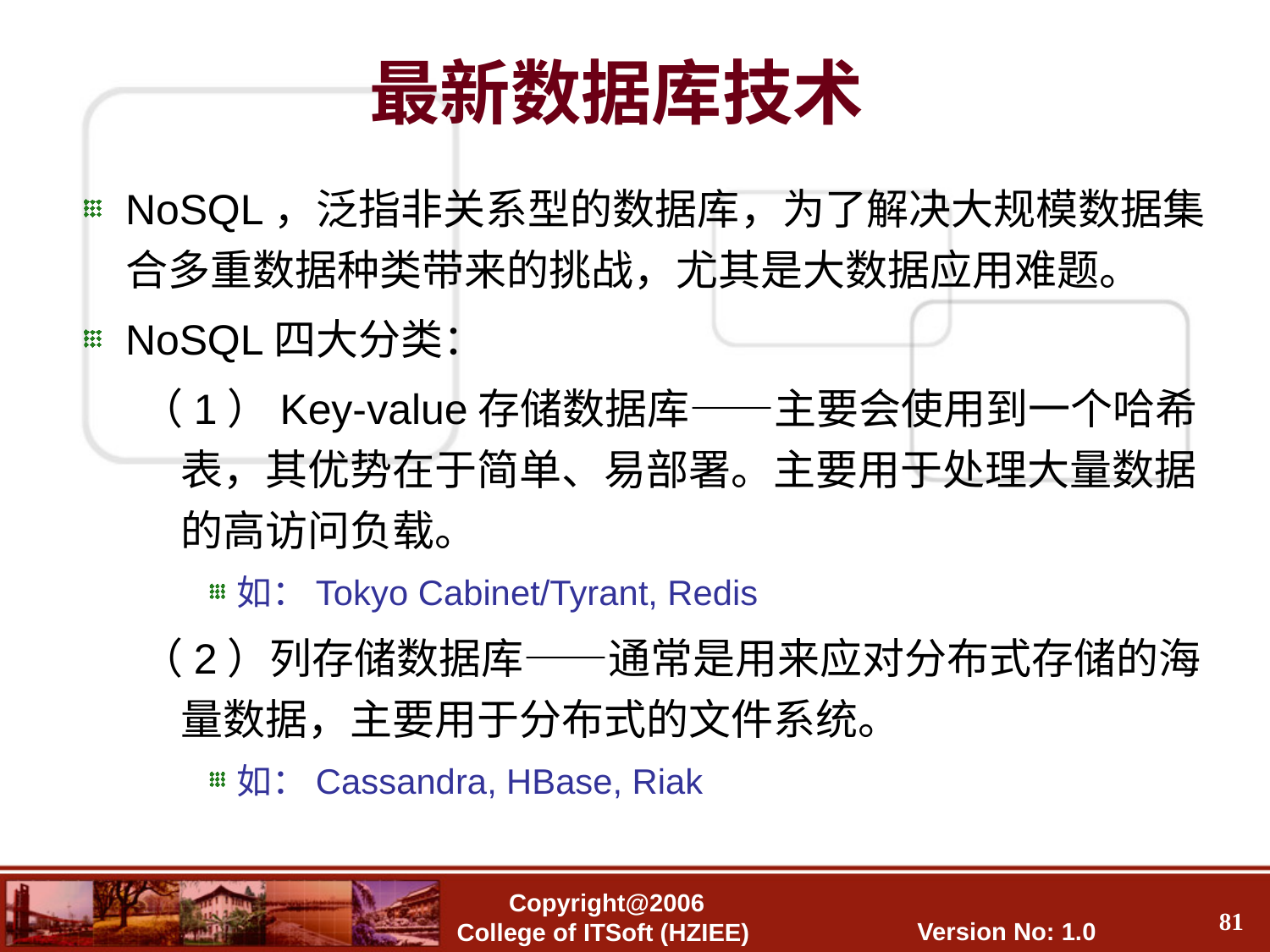

# 最新数据库技术
NoSQL，泛指非关系型的数据库，为了解决大规模数据集合多重数据种类带来的挑战，尤其是大数据应用难题。
NoSQL四大分类：
（1）Key-value存储数据库——主要会使用到一个哈希表，其优势在于简单、易部署。主要用于处理大量数据的高访问负载。
如：Tokyo Cabinet/Tyrant, Redis
（2）列存储数据库——通常是用来应对分布式存储的海量数据，主要用于分布式的文件系统。
如：Cassandra, HBase, Riak